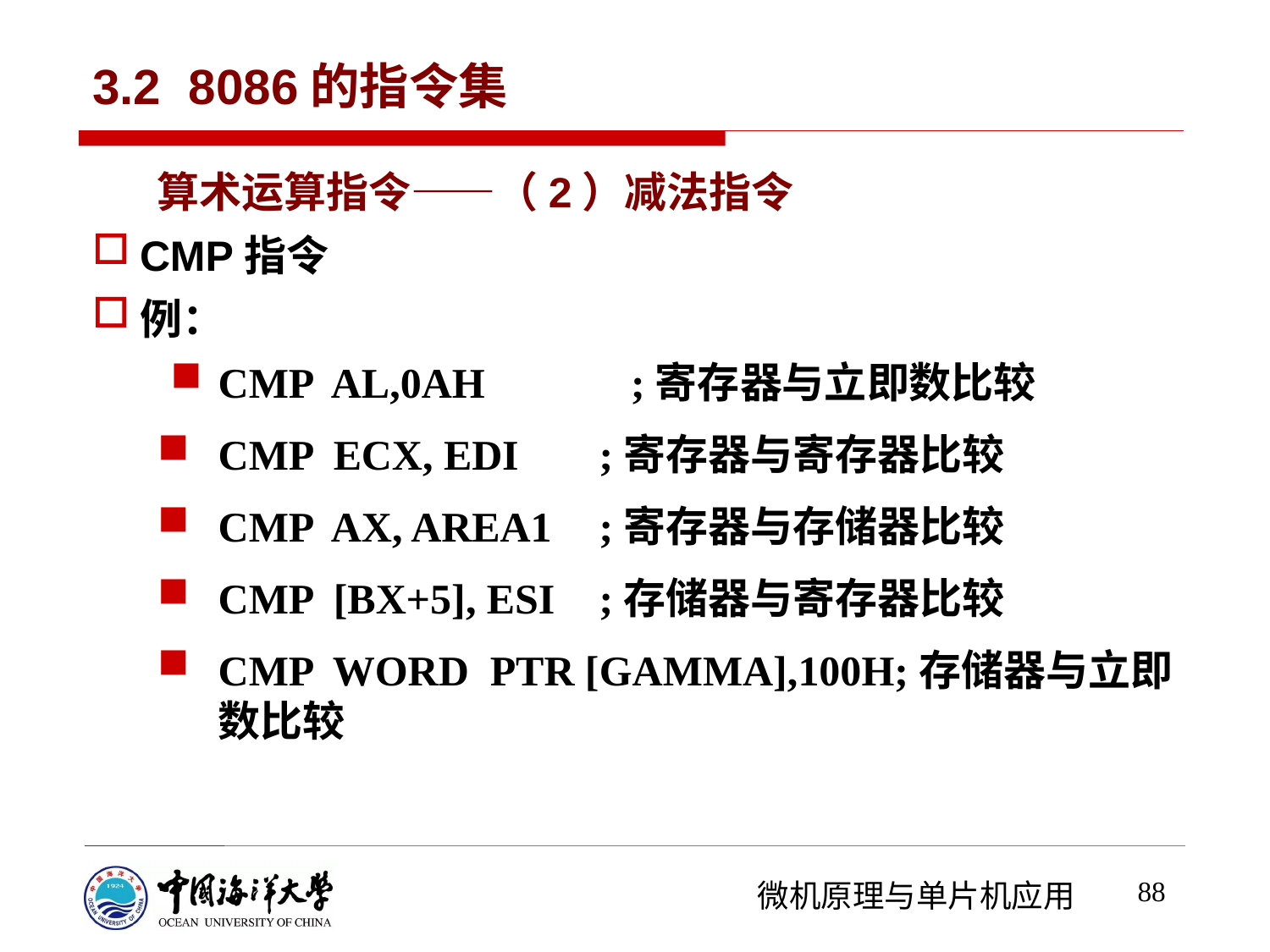

# 3.2  8086的指令集
算术运算指令——（2）减法指令
CMP指令
例：
CMP  AL,0AH	   ;寄存器与立即数比较
CMP  ECX, EDI	;寄存器与寄存器比较
CMP  AX, AREA1	;寄存器与存储器比较
CMP  [BX+5], ESI	;存储器与寄存器比较
CMP  WORD  PTR [GAMMA],100H;存储器与立即数比较

88